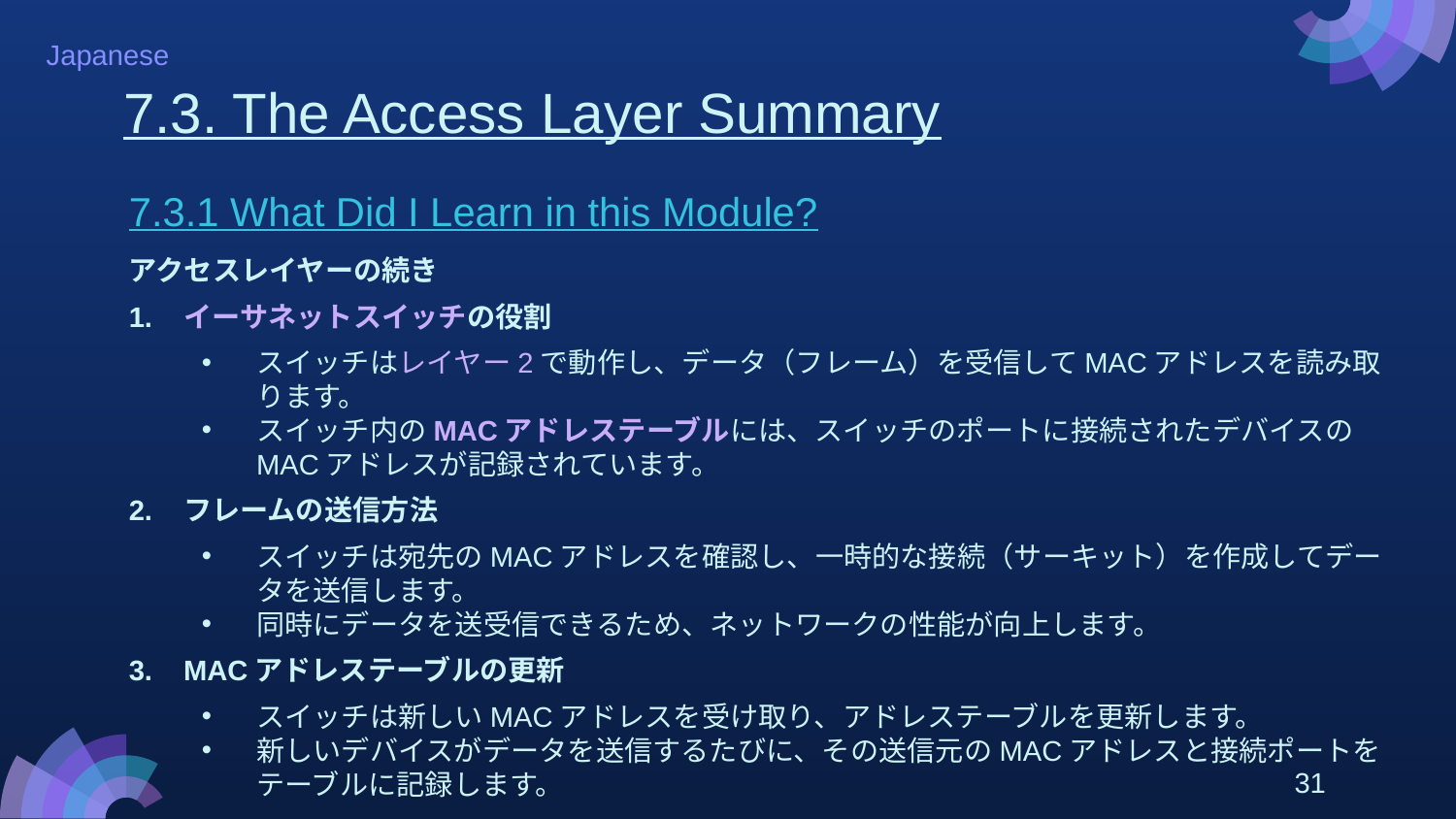

# 7.3. The Access Layer Summary
7.3.1 What Did I Learn in this Module?
アクセスレイヤーの続き
イーサネットスイッチの役割
スイッチはレイヤー2で動作し、データ（フレーム）を受信してMACアドレスを読み取ります。
スイッチ内のMACアドレステーブルには、スイッチのポートに接続されたデバイスのMACアドレスが記録されています。
フレームの送信方法
スイッチは宛先のMACアドレスを確認し、一時的な接続（サーキット）を作成してデータを送信します。
同時にデータを送受信できるため、ネットワークの性能が向上します。
MACアドレステーブルの更新
スイッチは新しいMACアドレスを受け取り、アドレステーブルを更新します。
新しいデバイスがデータを送信するたびに、その送信元のMACアドレスと接続ポートをテーブルに記録します。
31